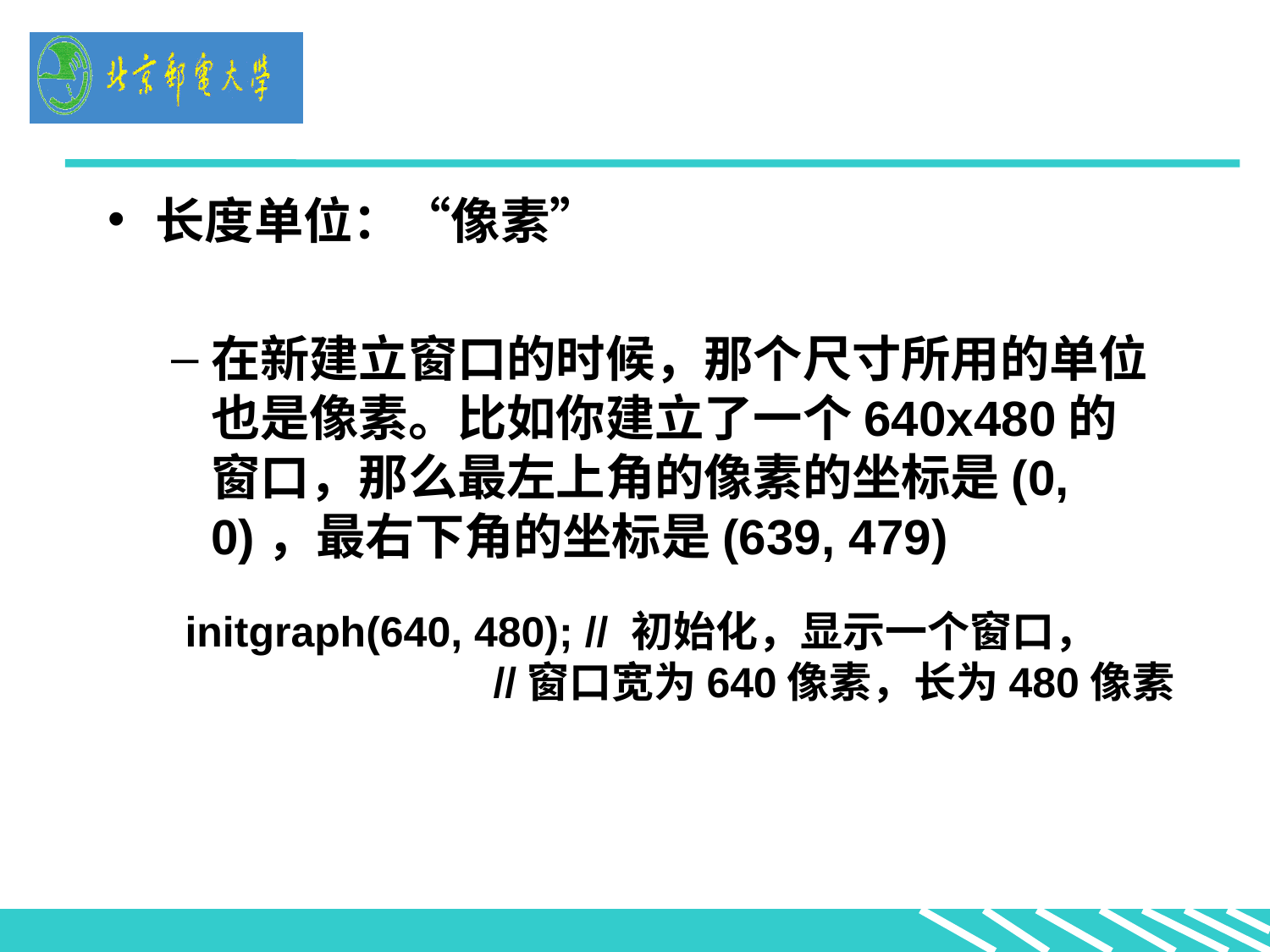

长度单位：“像素”

在新建立窗口的时候，那个尺寸所用的单位也是像素。比如你建立了一个640x480的窗口，那么最左上角的像素的坐标是(0, 0)，最右下角的坐标是(639, 479)

 initgraph(640, 480); // 初始化，显示一个窗口，
                           //窗口宽为640像素，长为480像素